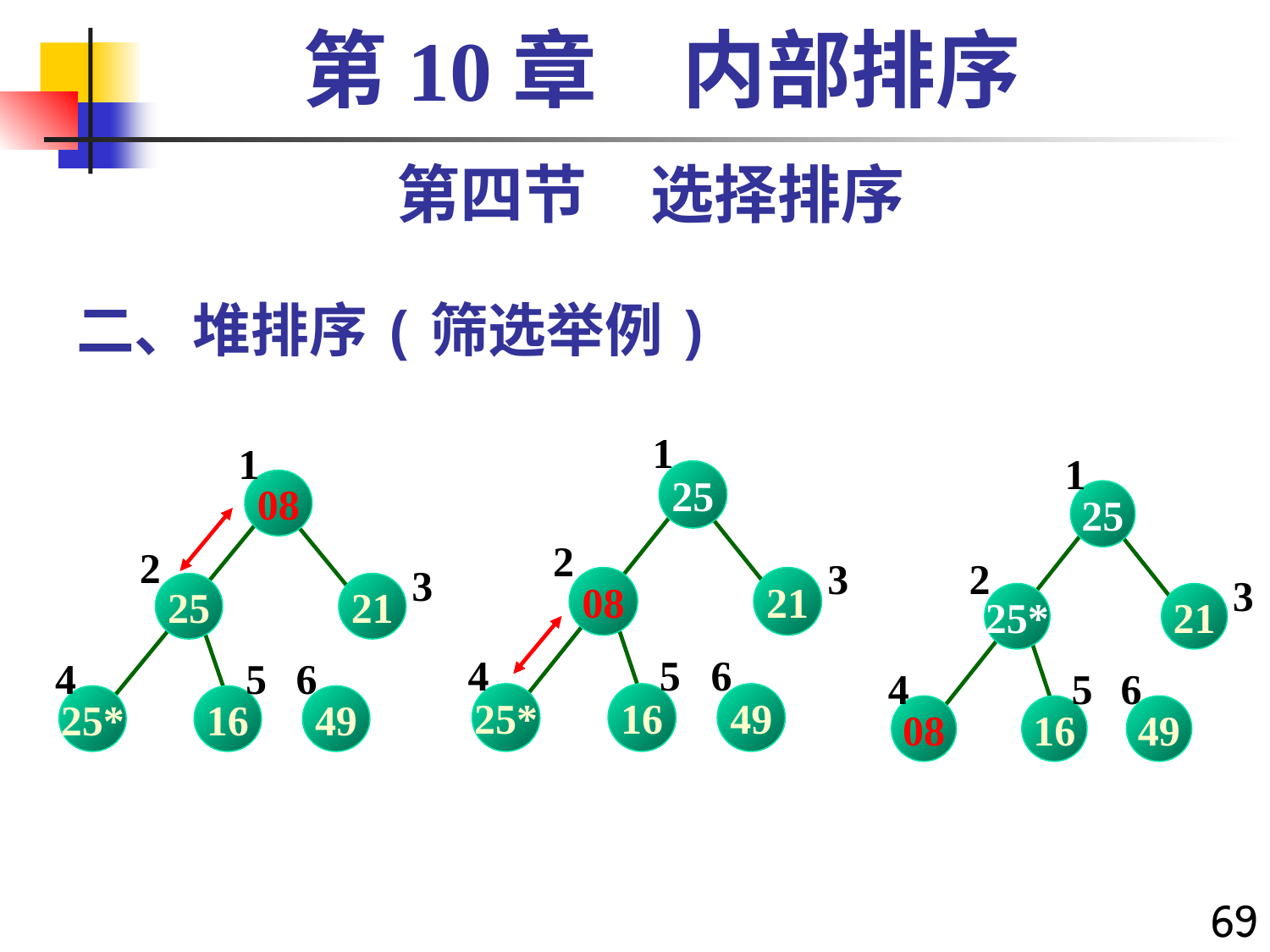

第10章　内部排序
第四节　选择排序
# 二、堆排序(筛选举例)
1
25

2
3
08
21

4
5
6
25*
16
49
1
08

2
3
25
21

4
5
6
25*
16
49
1
25

2
3
25*
21

4
5
6
08
16
49

69